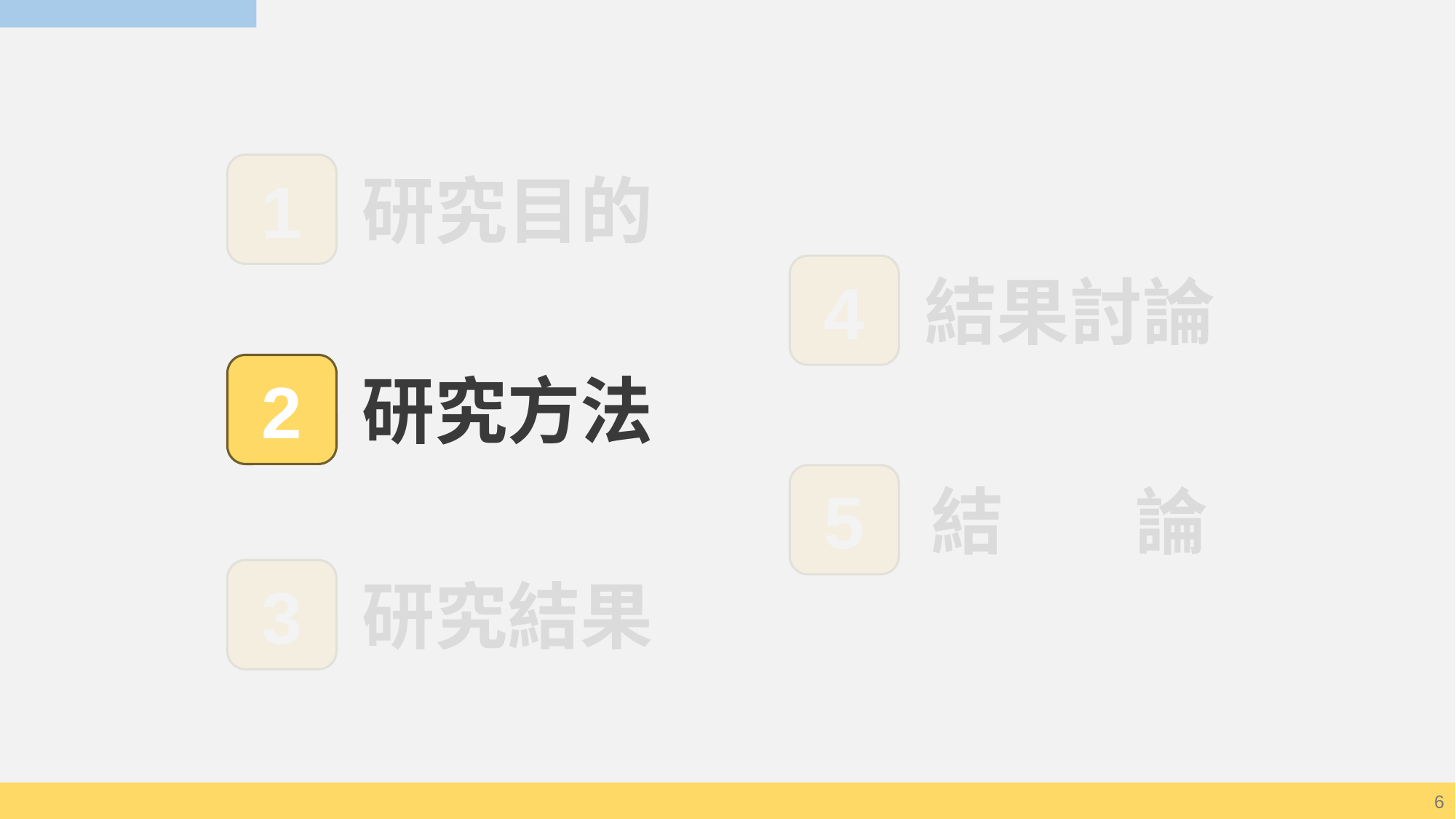

1
研究目的

4
結果討論
2
研究方法
5
結        論

3
研究結果
6